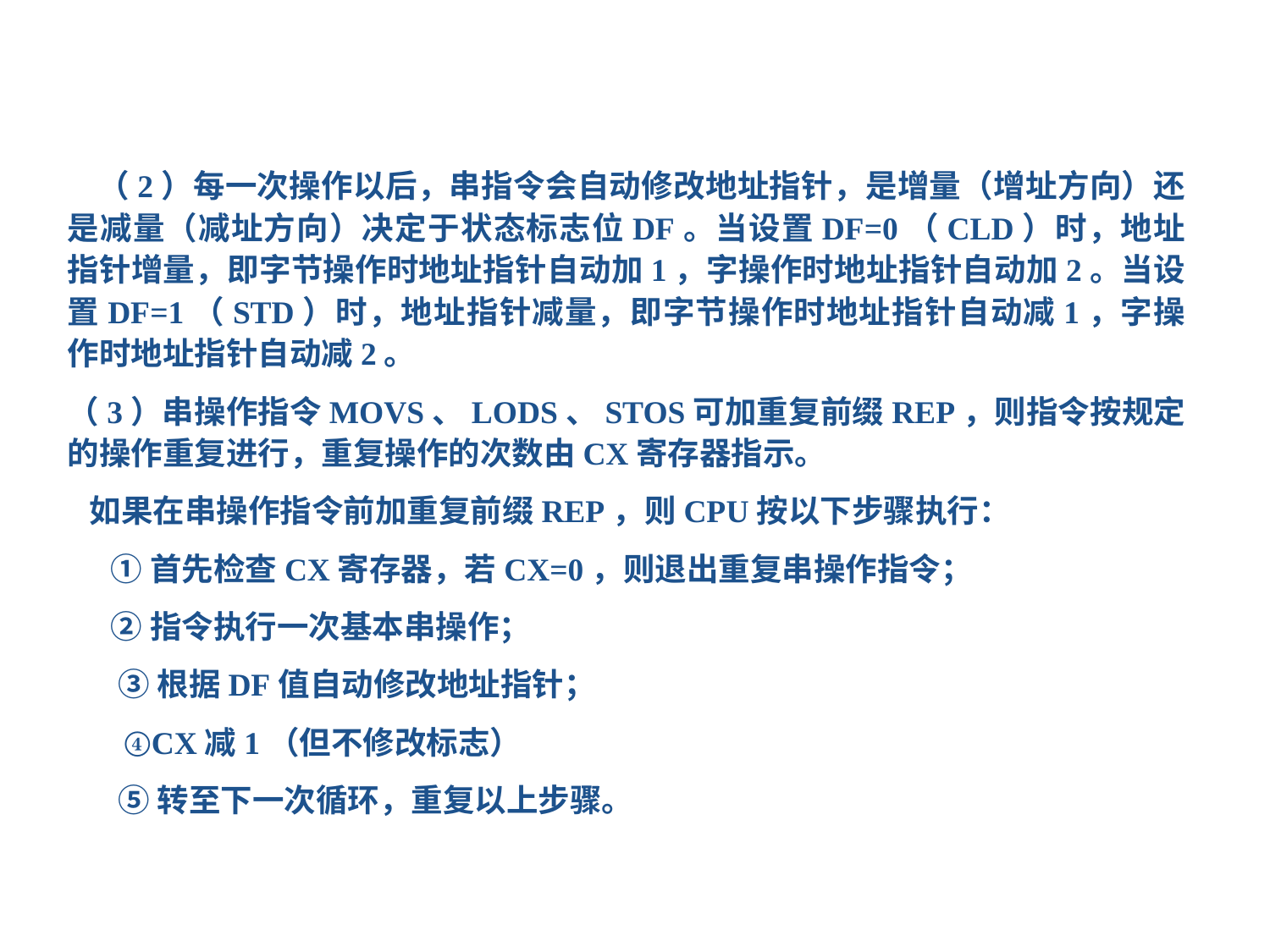

（2）每一次操作以后，串指令会自动修改地址指针，是增量（增址方向）还是减量（减址方向）决定于状态标志位DF。当设置DF=0（CLD）时，地址指针增量，即字节操作时地址指针自动加1，字操作时地址指针自动加2。当设置DF=1（STD）时，地址指针减量，即字节操作时地址指针自动减1，字操作时地址指针自动减2。
（3）串操作指令MOVS、LODS、STOS可加重复前缀REP，则指令按规定的操作重复进行，重复操作的次数由CX寄存器指示。
  如果在串操作指令前加重复前缀REP，则CPU按以下步骤执行：
      ①首先检查CX寄存器，若CX=0，则退出重复串操作指令；
      ②指令执行一次基本串操作；
       ③根据DF值自动修改地址指针；
       ④CX减1（但不修改标志）
       ⑤转至下一次循环，重复以上步骤。